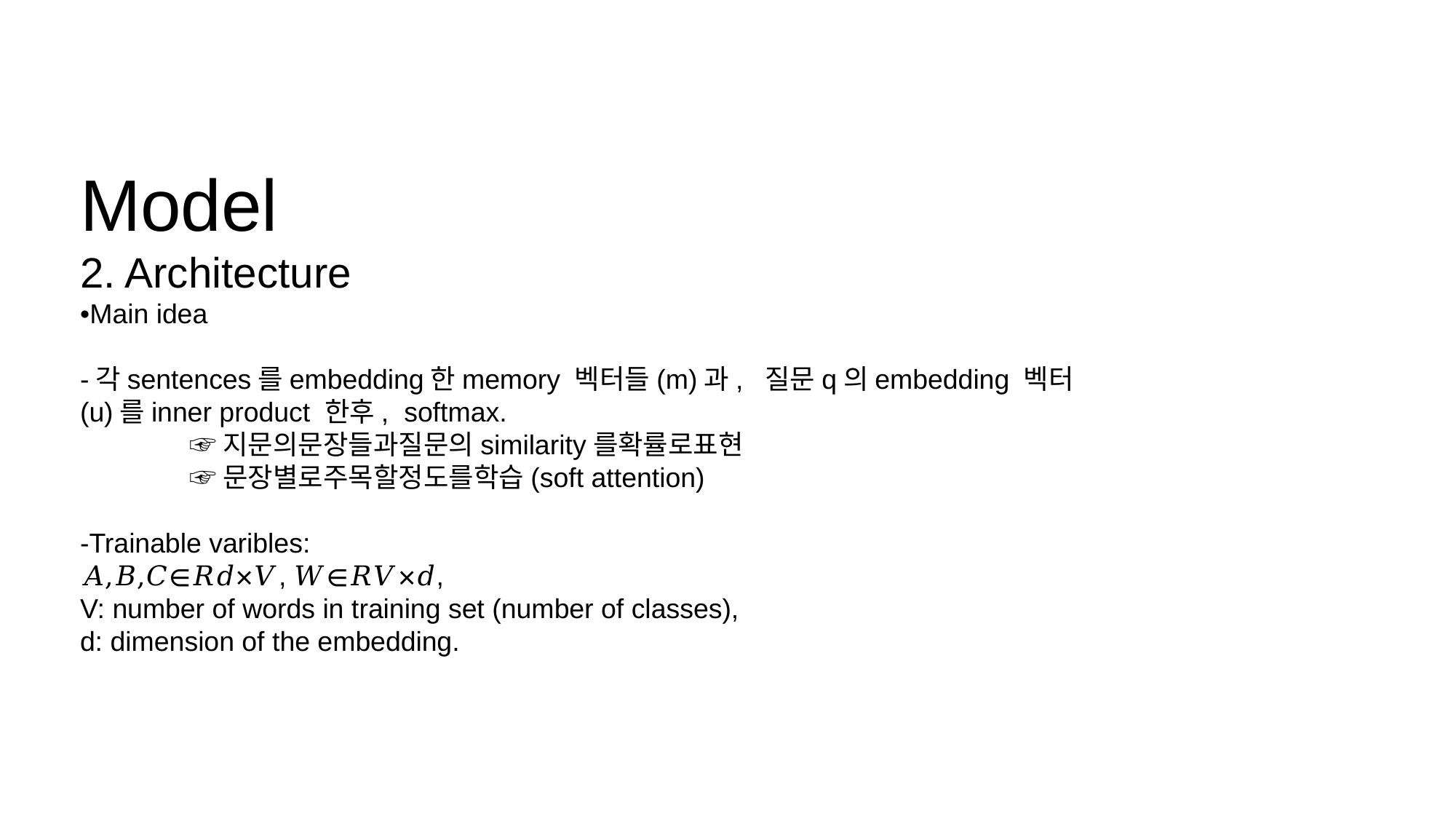

23
Model
2. Architecture
•Main idea

-각sentences를embedding한memory 벡터들(m)과,  질문q의embedding 벡터(u)를inner product 한후,  softmax.
	☞지문의문장들과질문의similarity를확률로표현
	☞문장별로주목할정도를학습(soft attention)

-Trainable varibles:
𝐴,𝐵,𝐶∈𝑅𝑑×𝑉, 𝑊∈𝑅𝑉×𝑑,
V: number of words in training set (number of classes),
d: dimension of the embedding.